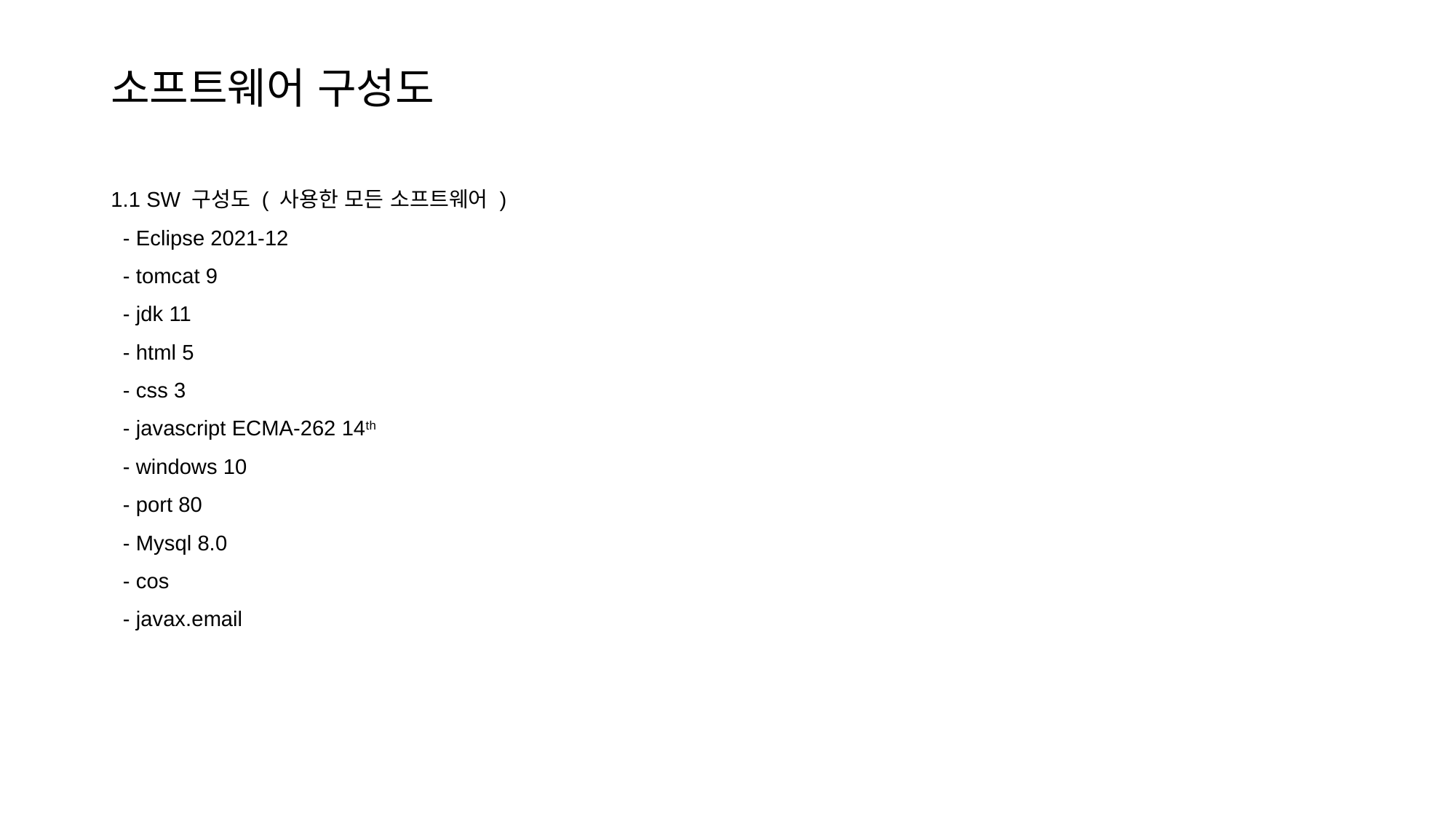

소프트웨어 구성도

1.1 SW 구성도 ( 사용한 모든 소프트웨어 )
  - Eclipse 2021-12
  - tomcat 9
  - jdk 11
  - html 5
  - css 3
  - javascript ECMA-262 14th
  - windows 10
  - port 80
  - Mysql 8.0
  - cos
  - javax.email